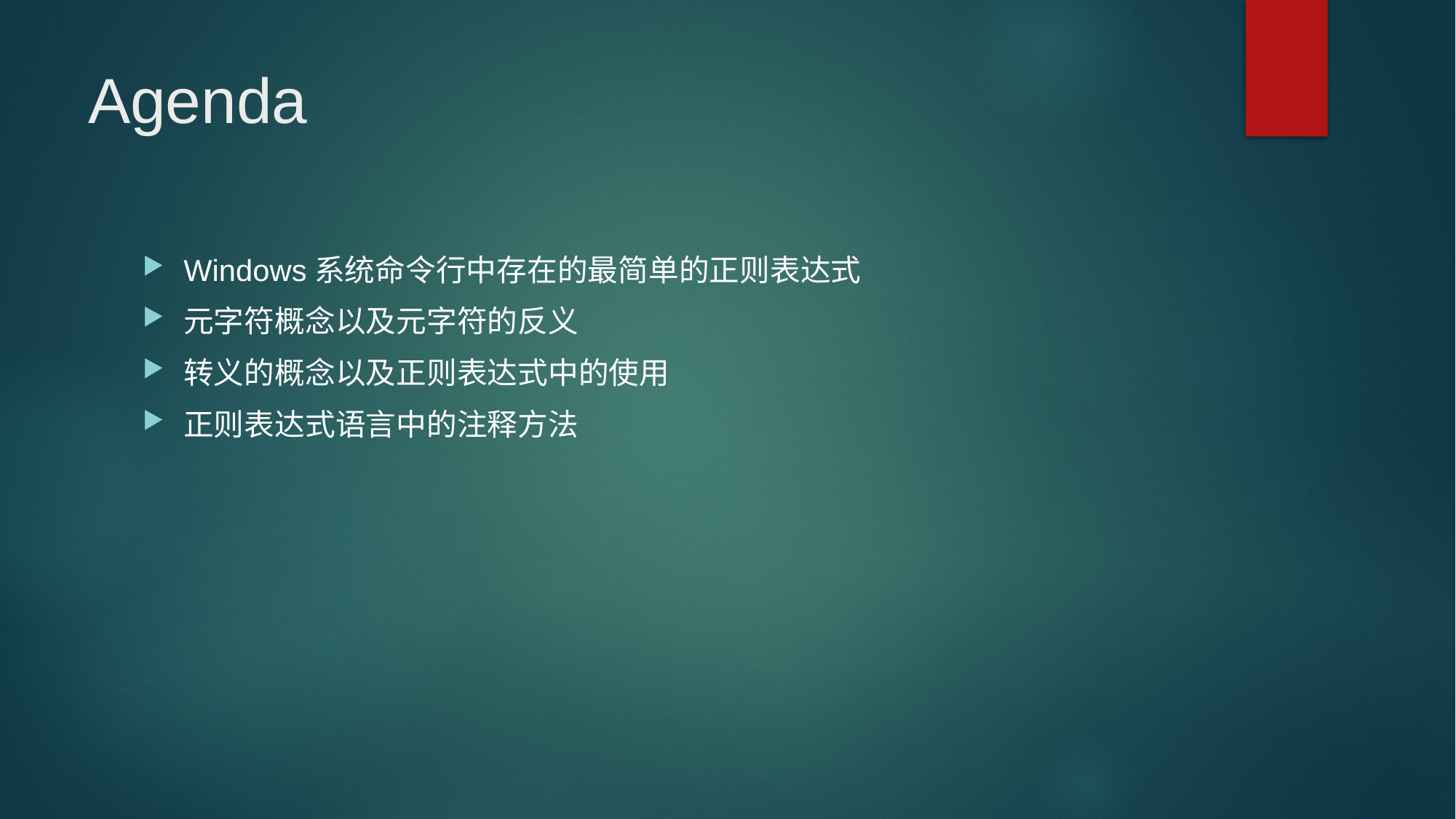

# Agenda
Windows系统命令行中存在的最简单的正则表达式
元字符概念以及元字符的反义
转义的概念以及正则表达式中的使用
正则表达式语言中的注释方法